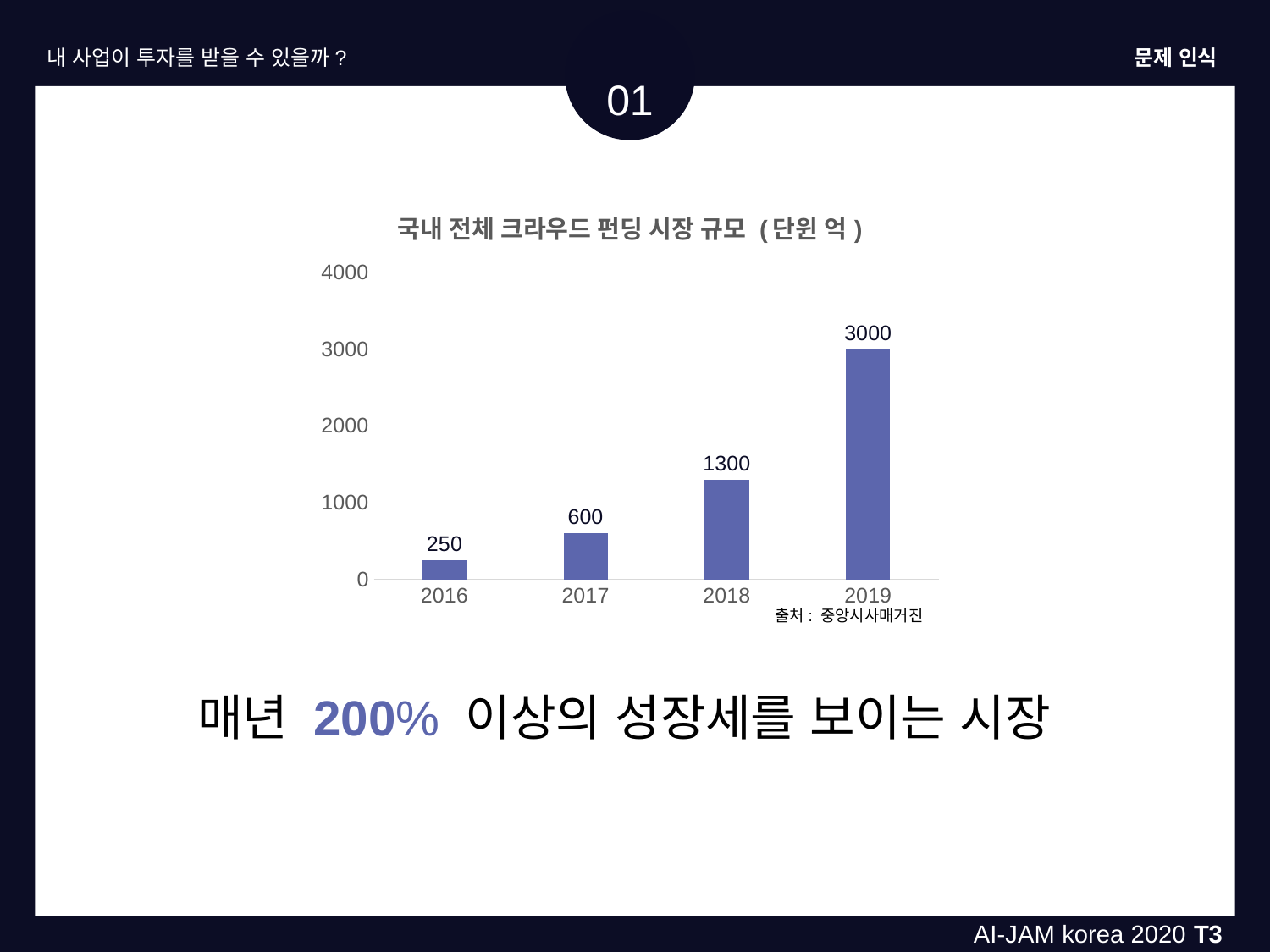

내 사업이 투자를 받을 수 있을까?
문제 인식
01

### Chart: 국내 전체 크라우드 펀딩 시장 규모 (단윈 억)

| Category | 국내 전체 크라우드 펀딩 시장 규모 |
|---|---|
| 2016 | 250.0 |
| 2017 | 600.0 |
| 2018 | 1300.0 |
| 2019 | 3000.0 |
출처: 중앙시사매거진
매년 200% 이상의 성장세를 보이는 시장
AI-JAM korea 2020 T3